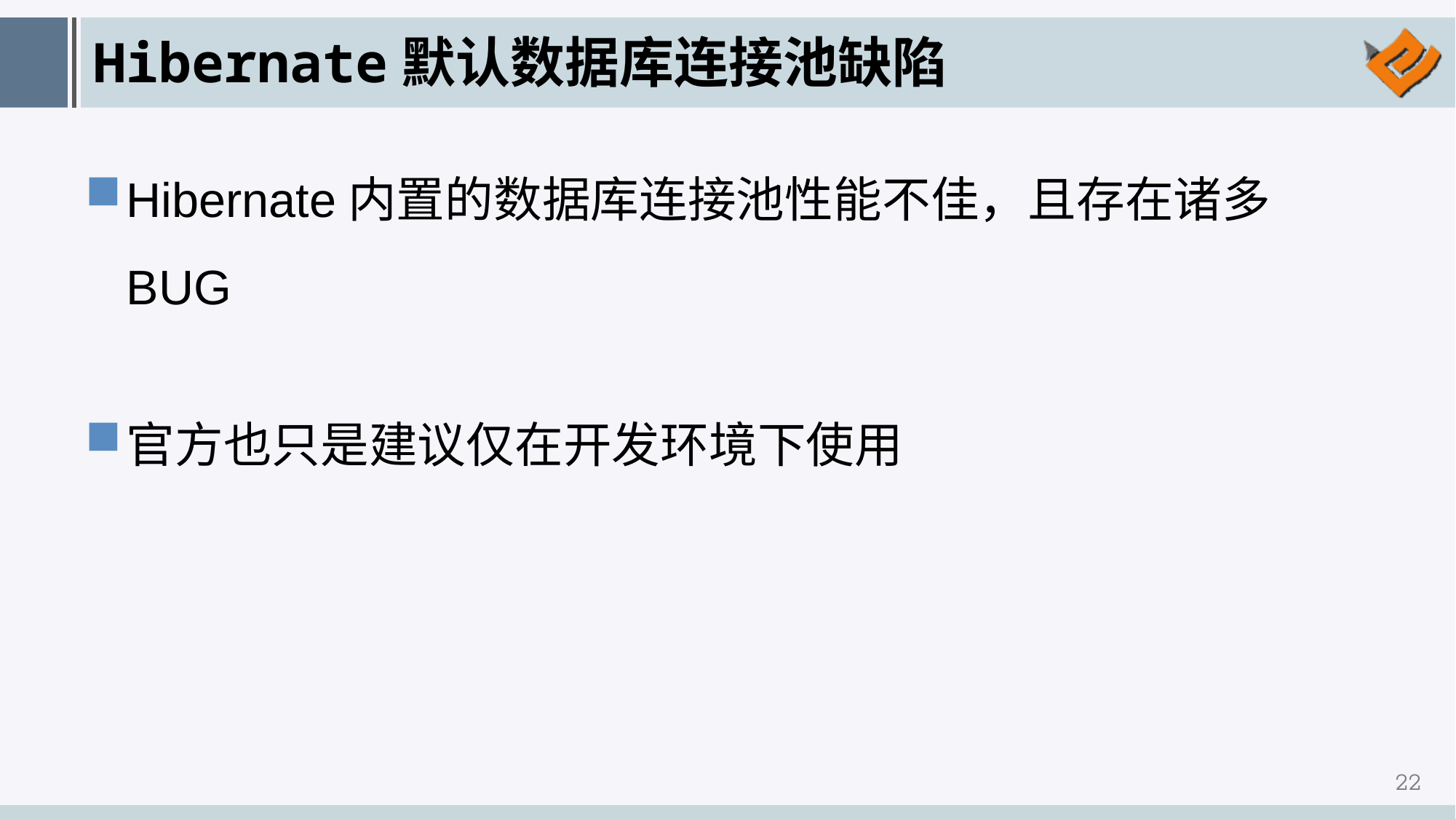

# Hibernate默认数据库连接池缺陷
Hibernate内置的数据库连接池性能不佳，且存在诸多BUG

官方也只是建议仅在开发环境下使用